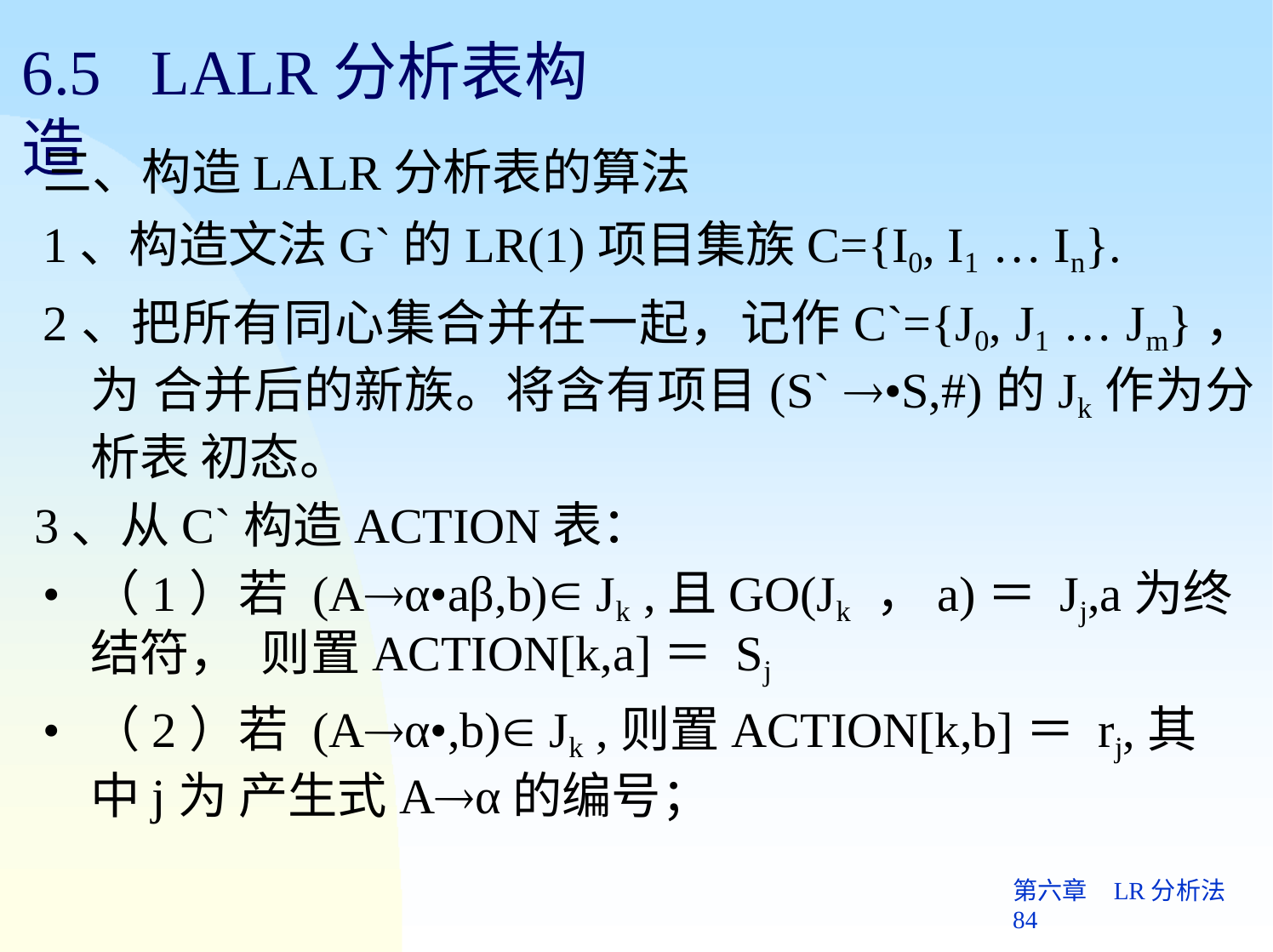

# 6.5	LALR分析表构造
三、构造LALR分析表的算法
1、构造文法G`的LR(1)项目集族C={I0, I1 … In}.
2、把所有同心集合并在一起，记作C`={J0, J1 … Jm}，为 合并后的新族。将含有项目(S` →•S,#)的Jk作为分析表 初态。
3、从C`构造ACTION表：
（1）若(A→α•aβ,b)∈ Jk ,且GO(Jk ，a)＝ Jj,a为终结符，  则置ACTION[k,a]＝ Sj
（2）若(A→α•,b)∈ Jk ,则置ACTION[k,b]＝ rj,其中j为 产生式A→α的编号；
第六章	LR分析法 84